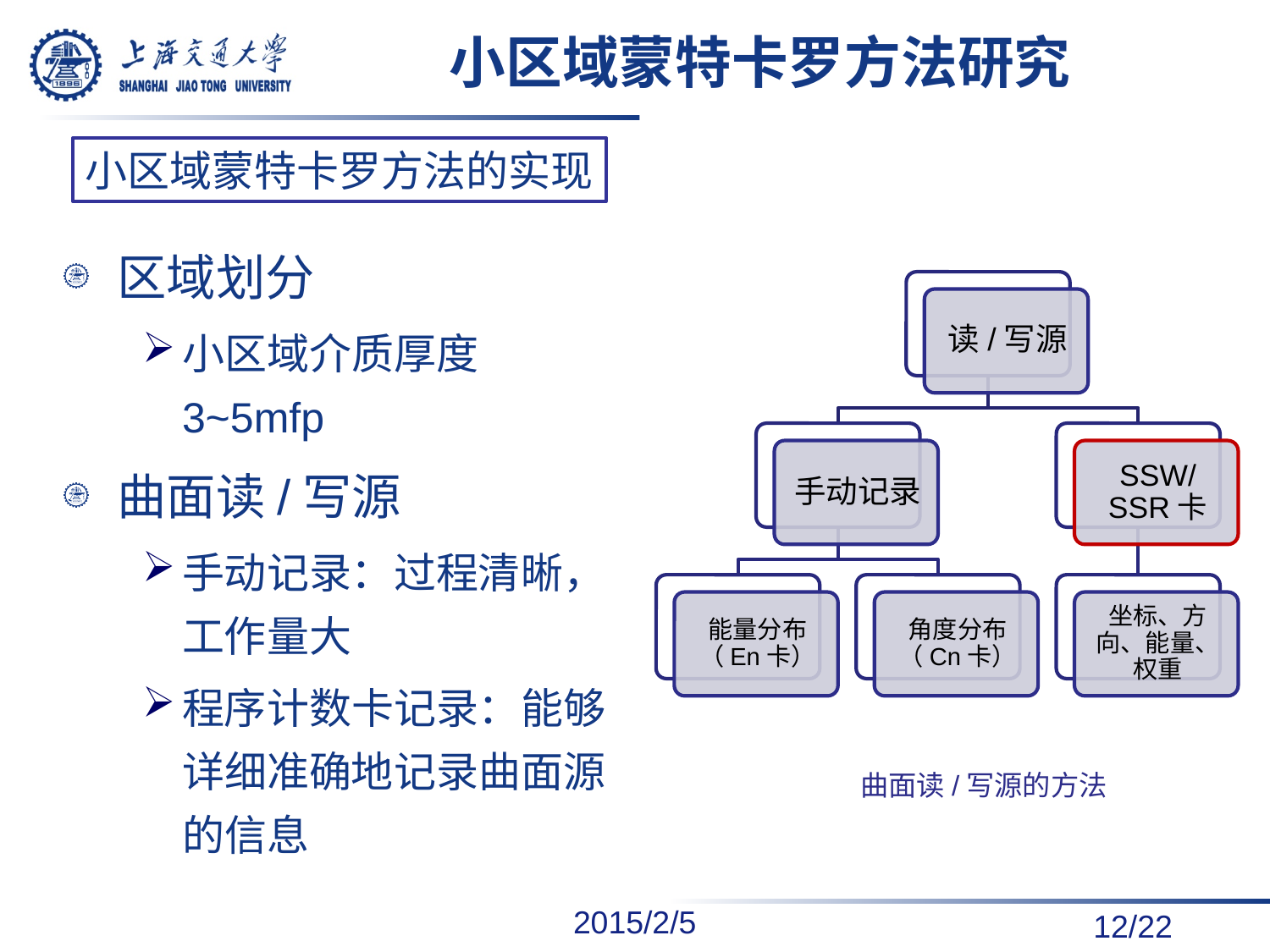

# 小区域蒙特卡罗方法研究
读/写源
手动记录
能量分布（En卡）
角度分布（Cn卡）
SSW/SSR卡
坐标、方向、能量、权重
小区域蒙特卡罗方法的实现
区域划分
小区域介质厚度3~5mfp
曲面读/写源
手动记录：过程清晰，工作量大
程序计数卡记录：能够详细准确地记录曲面源的信息
曲面读/写源的方法